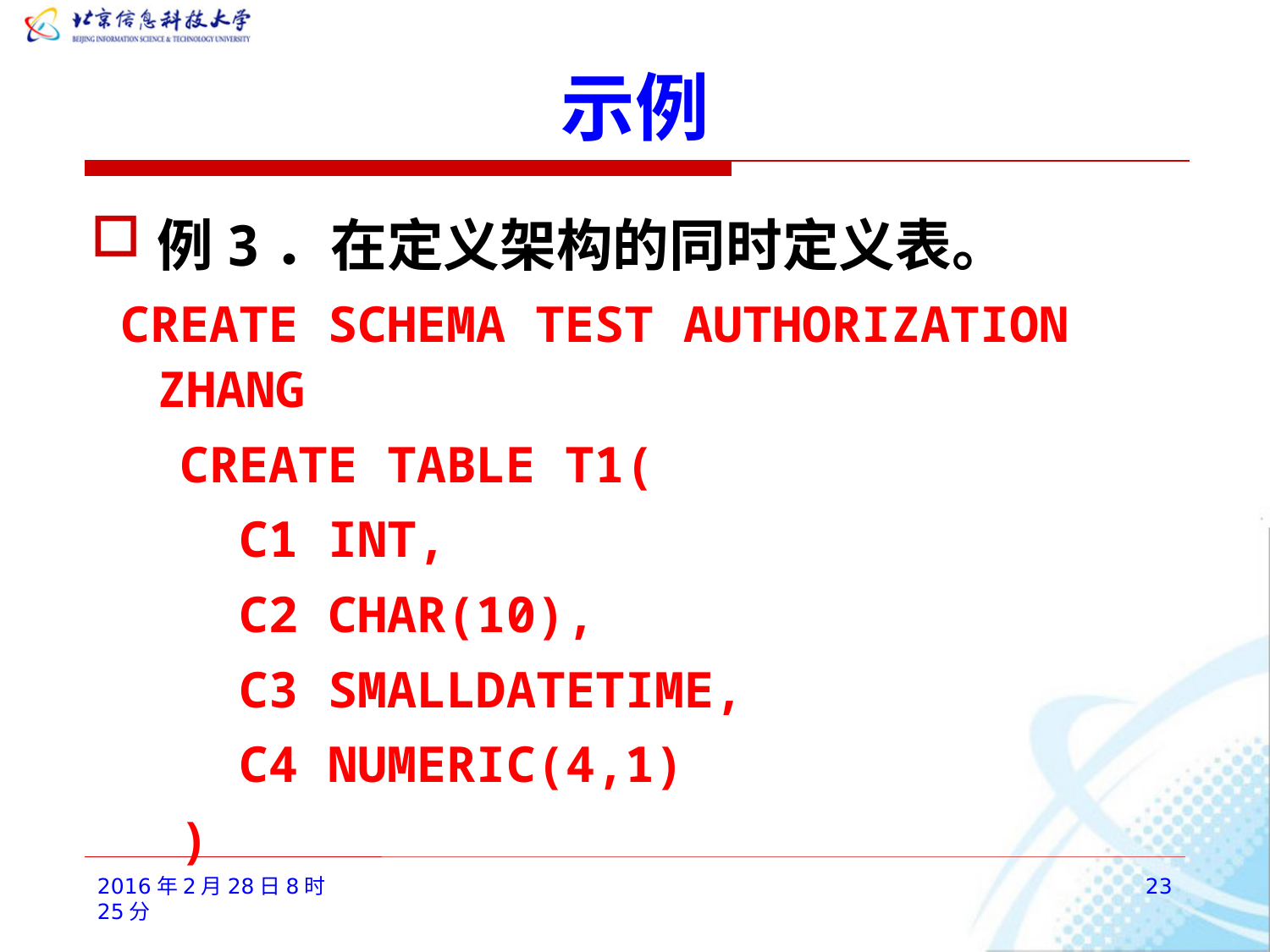

# 示例
例3．在定义架构的同时定义表。
 CREATE SCHEMA TEST AUTHORIZATION ZHANG
   CREATE TABLE T1(
     C1 INT,
     C2 CHAR(10),
     C3 SMALLDATETIME,
     C4 NUMERIC(4,1)
   )
2016年2月28日8时25分
23